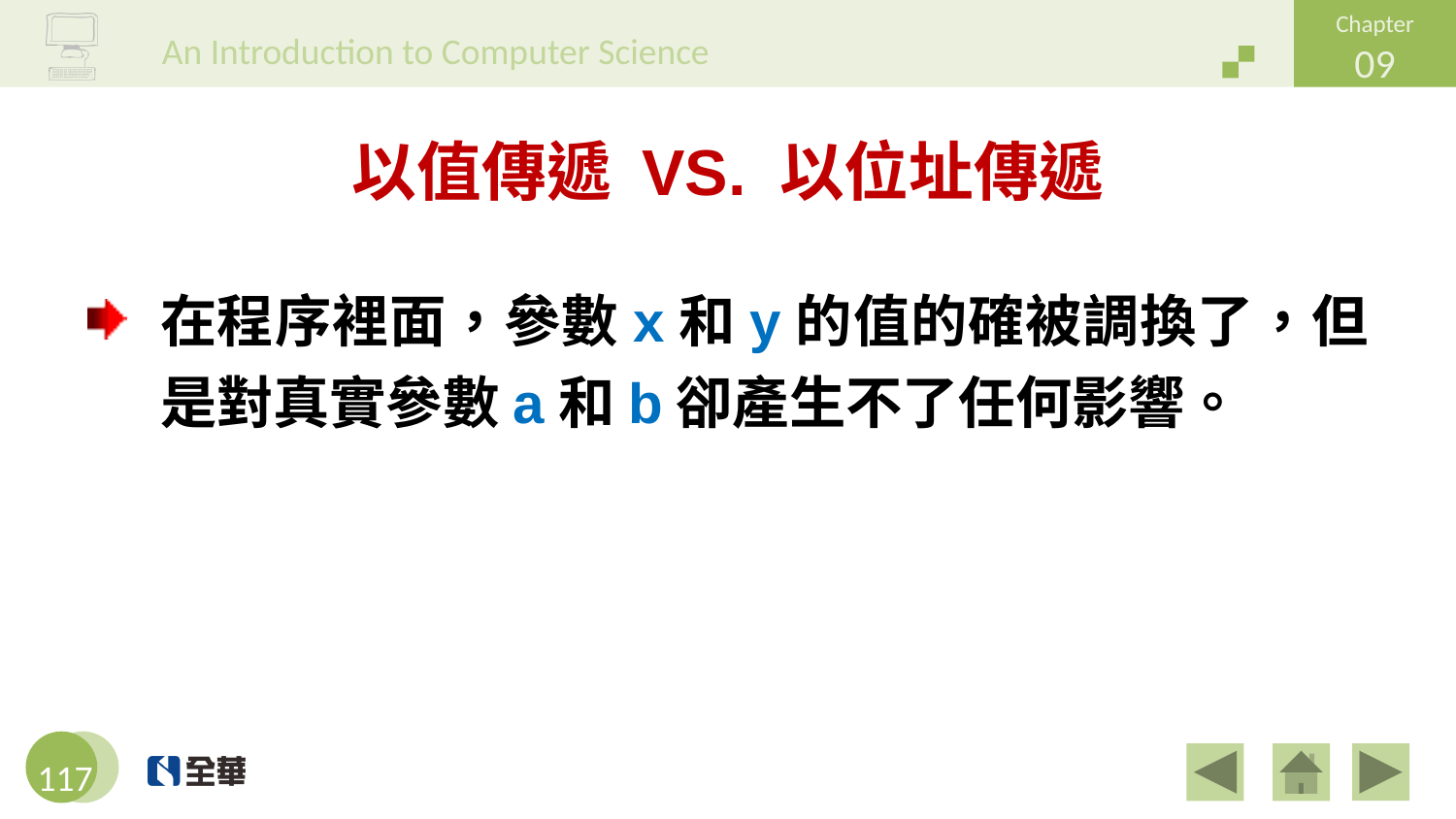

# 以值傳遞 VS. 以位址傳遞
在程序裡面，參數x和y的值的確被調換了，但是對真實參數a和b卻產生不了任何影響。